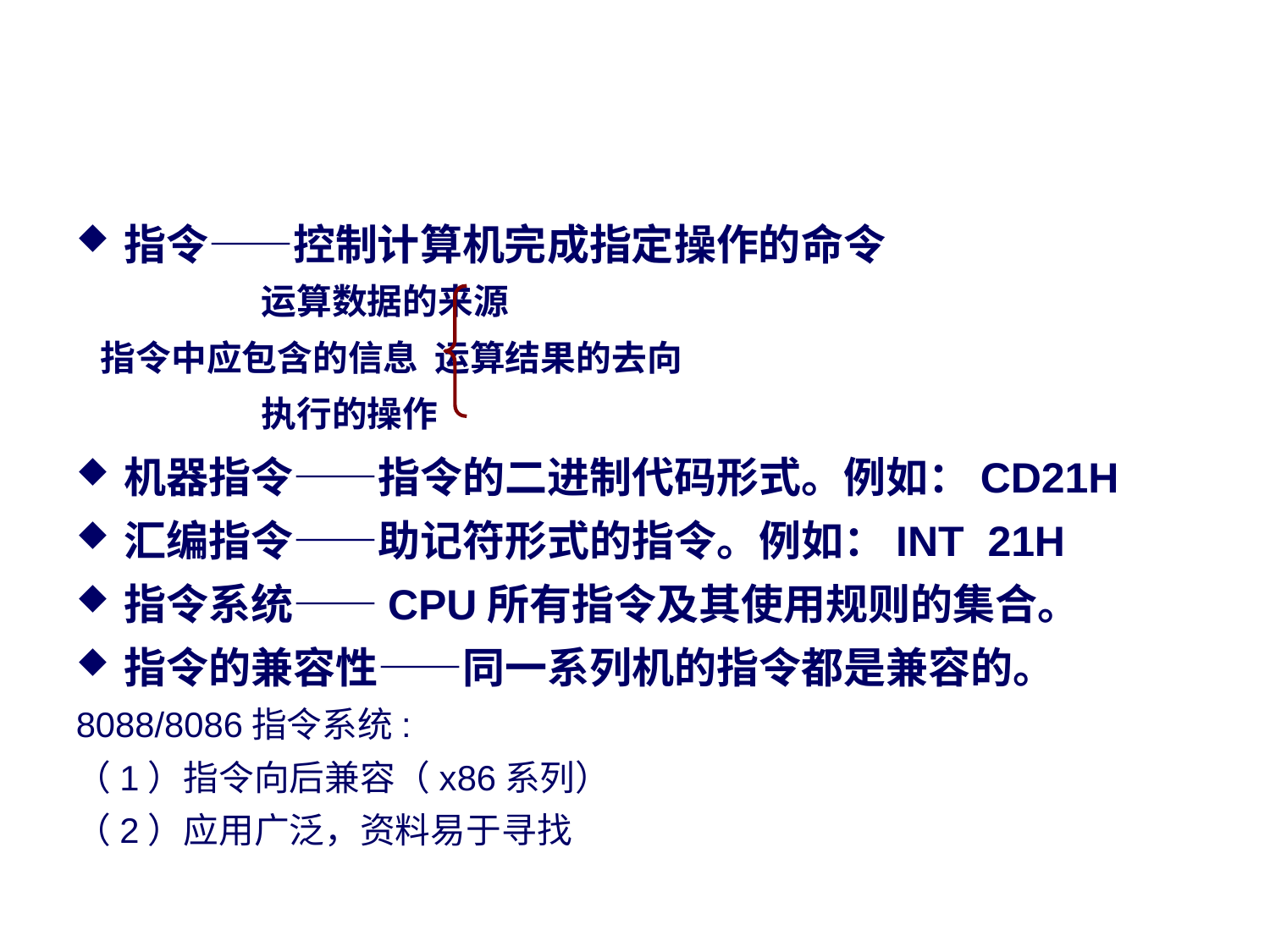

# 3.1 概述
指令——控制计算机完成指定操作的命令
                      运算数据的来源
  指令中应包含的信息  运算结果的去向
                      执行的操作
机器指令——指令的二进制代码形式。例如：CD21H
汇编指令——助记符形式的指令。例如：INT  21H
指令系统——CPU所有指令及其使用规则的集合。
指令的兼容性——同一系列机的指令都是兼容的。
8088/8086指令系统:
（1）指令向后兼容（x86系列）
（2）应用广泛，资料易于寻找